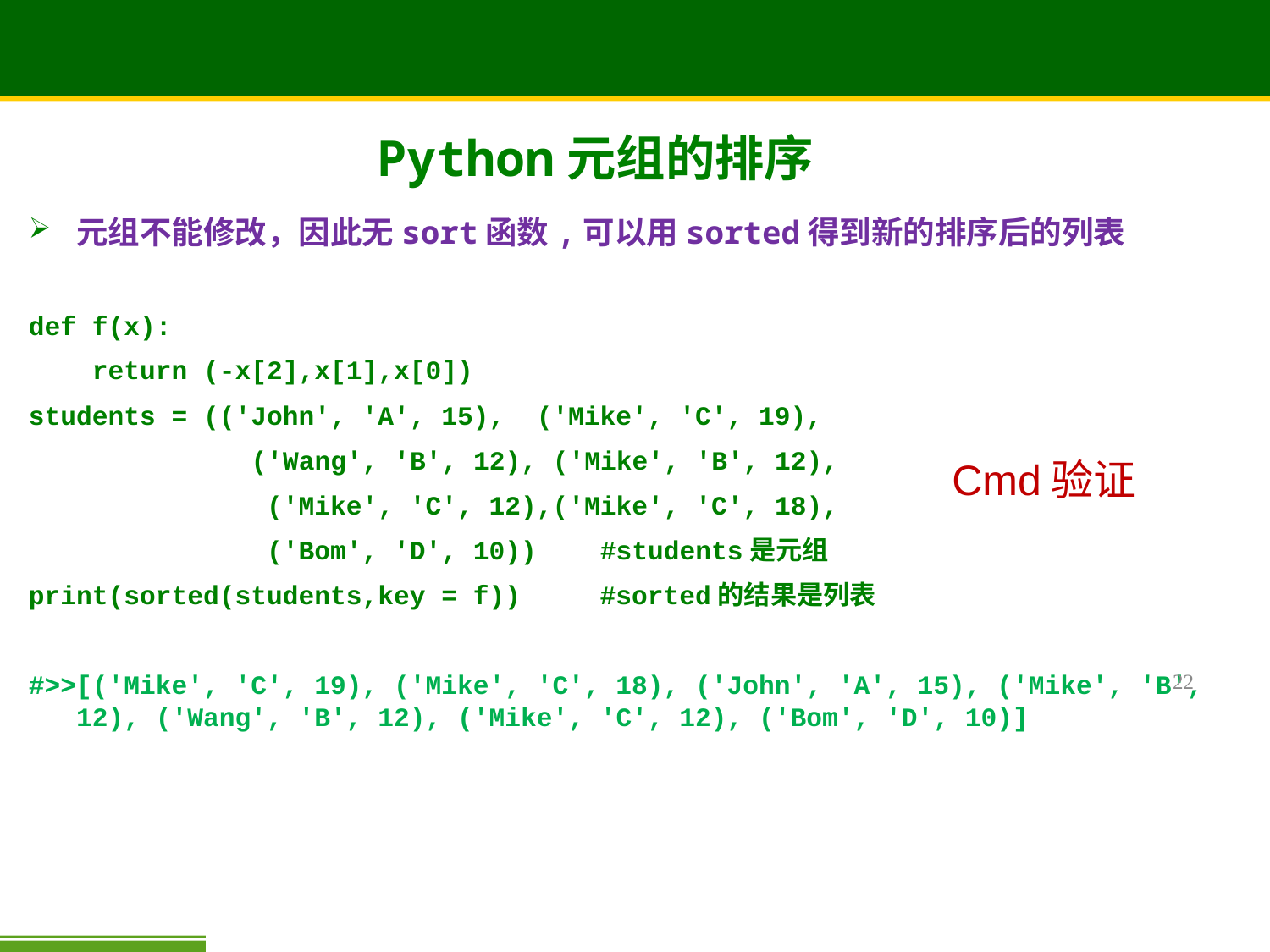

# Python元组的排序
元组不能修改，因此无sort函数,可以用sorted得到新的排序后的列表

def f(x):
    return (-x[2],x[1],x[0])
students = (('John', 'A', 15),  ('Mike', 'C', 19),
	       	   ('Wang', 'B', 12), ('Mike', 'B', 12),
               ('Mike', 'C', 12),('Mike', 'C', 18),
               ('Bom', 'D', 10))    #students是元组
print(sorted(students,key = f))     #sorted的结果是列表

#>>[('Mike', 'C', 19), ('Mike', 'C', 18), ('John', 'A', 15), ('Mike', 'B', 12), ('Wang', 'B', 12), ('Mike', 'C', 12), ('Bom', 'D', 10)]
Cmd验证
22